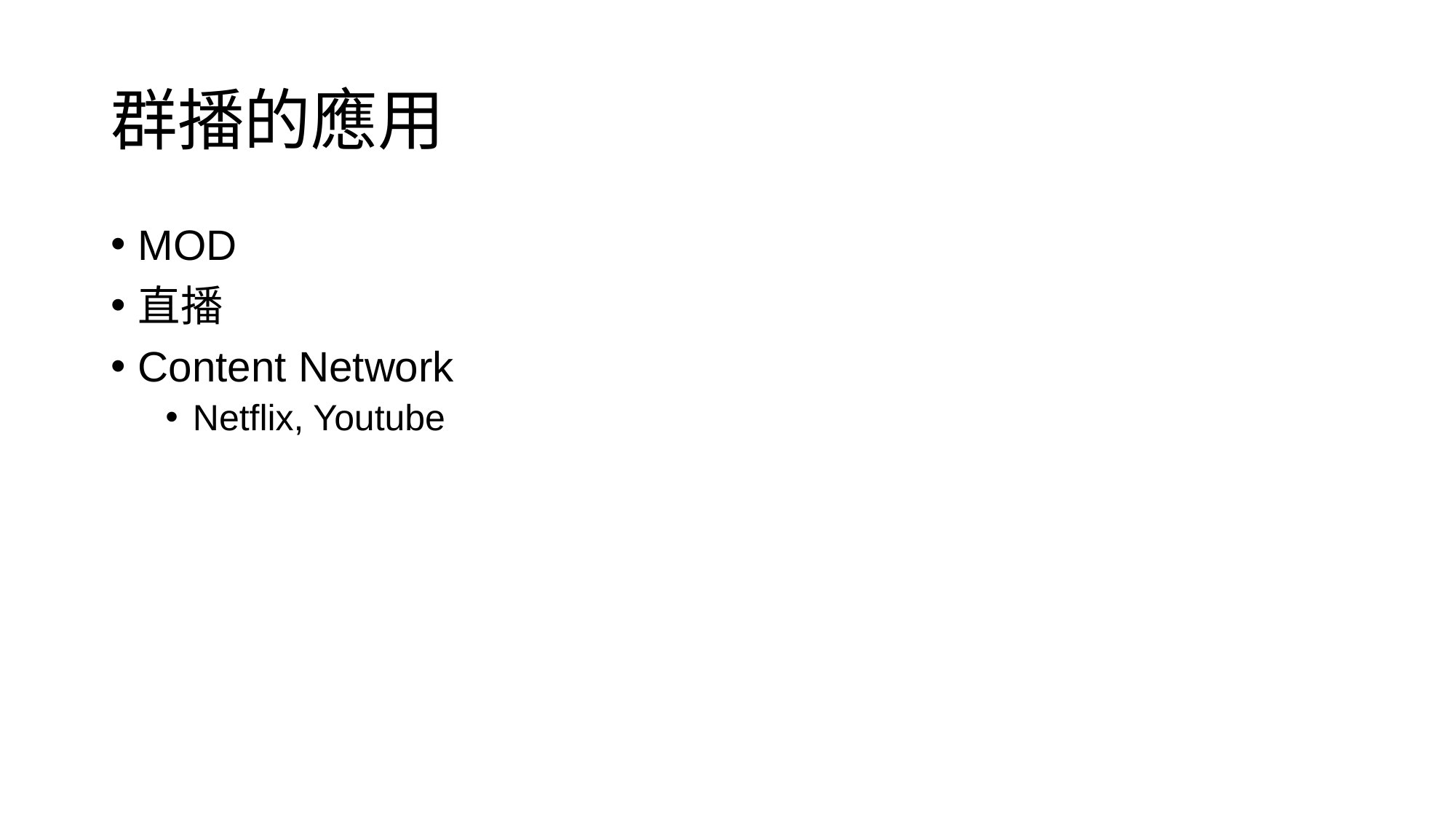

# 群播的應用
MOD
直播
Content Network
Netflix, Youtube